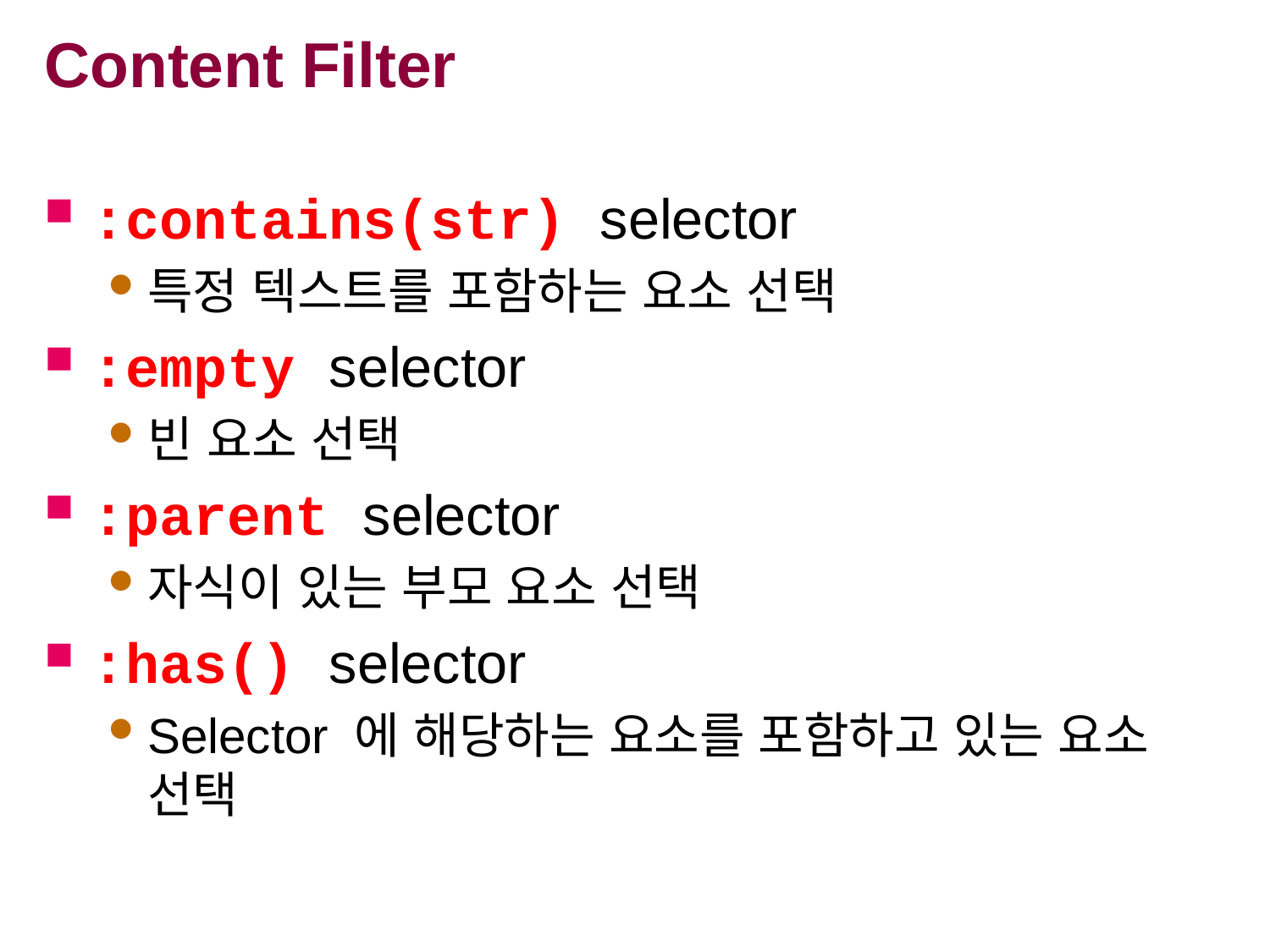

# Content Filter
:contains(str) selector
특정 텍스트를 포함하는 요소 선택
:empty selector
빈 요소 선택
:parent selector
자식이 있는 부모 요소 선택
:has() selector
Selector 에 해당하는 요소를 포함하고 있는 요소 선택